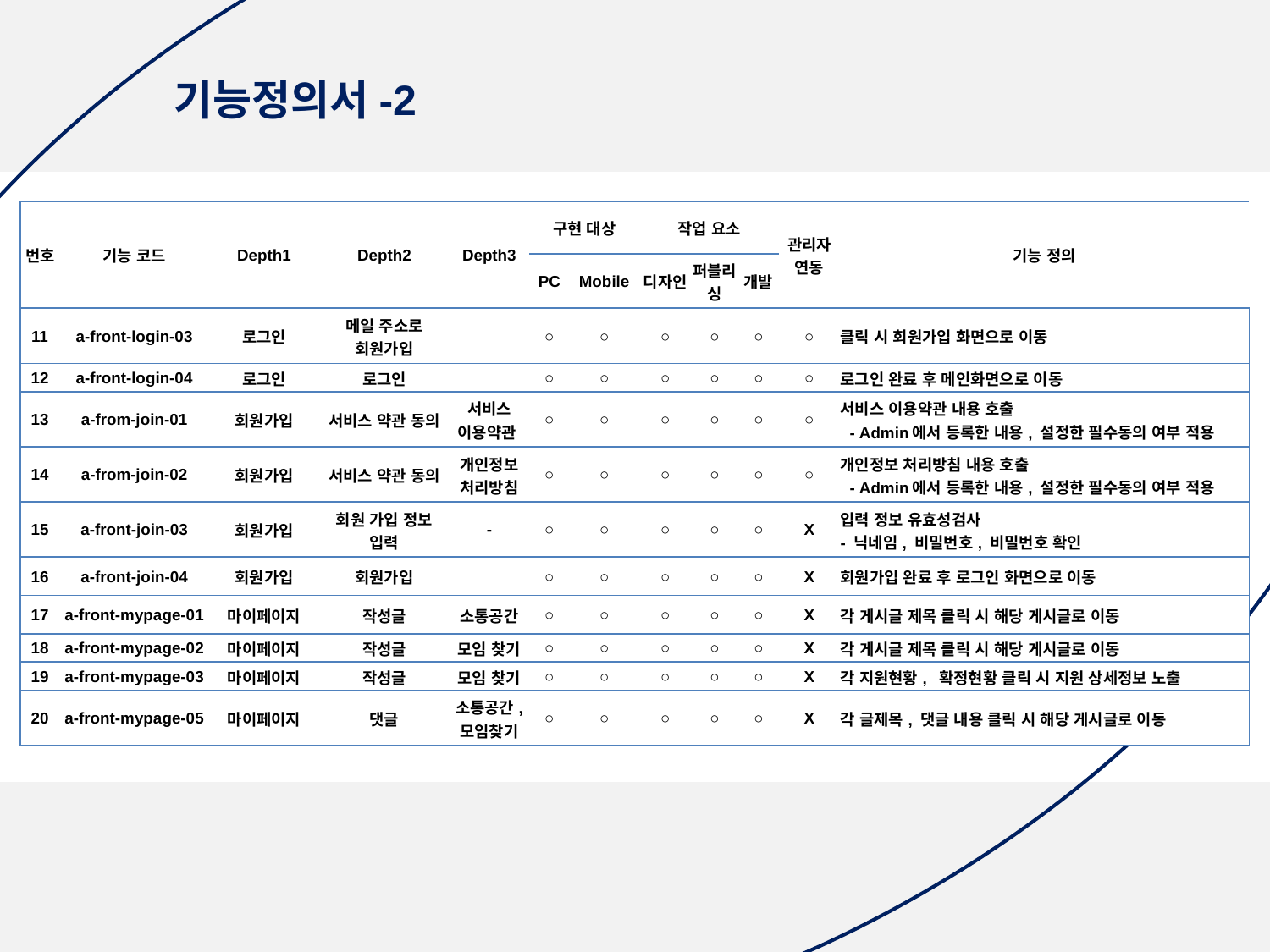

기능정의서-2
| 번호 | 기능 코드 | Depth1 | Depth2 | Depth3 | 구현 대상 |  | 작업 요소 |  |  | 관리자 연동 | 기능 정의 |
| --- | --- | --- | --- | --- | --- | --- | --- | --- | --- | --- | --- |
|  |  |  |  |  | PC | Mobile | 디자인 | 퍼블리싱 | 개발 |  |  |
| 11 | a-front-login-03 | 로그인 | 메일 주소로 회원가입 |  | ○ | ○ | ○ | ○ | ○ | ○ | 클릭 시 회원가입 화면으로 이동 |
| 12 | a-front-login-04 | 로그인 | 로그인 |  | ○ | ○ | ○ | ○ | ○ | ○ | 로그인 완료 후 메인화면으로 이동 |
| 13 | a-from-join-01 | 회원가입 | 서비스 약관 동의 | 서비스 이용약관 | ○ | ○ | ○ | ○ | ○ | ○ | 서비스 이용약관 내용 호출 - Admin에서 등록한 내용, 설정한 필수동의 여부 적용 |
| 14 | a-from-join-02 | 회원가입 | 서비스 약관 동의 | 개인정보 처리방침 | ○ | ○ | ○ | ○ | ○ | ○ | 개인정보 처리방침 내용 호출 - Admin에서 등록한 내용, 설정한 필수동의 여부 적용 |
| 15 | a-front-join-03 | 회원가입 | 회원 가입 정보 입력 | - | ○ | ○ | ○ | ○ | ○ | X | 입력 정보 유효성검사 - 닉네임, 비밀번호, 비밀번호 확인 |
| 16 | a-front-join-04 | 회원가입 | 회원가입 |  | ○ | ○ | ○ | ○ | ○ | X | 회원가입 완료 후 로그인 화면으로 이동 |
| 17 | a-front-mypage-01 | 마이페이지 | 작성글 | 소통공간 | ○ | ○ | ○ | ○ | ○ | X | 각 게시글 제목 클릭 시 해당 게시글로 이동 |
| 18 | a-front-mypage-02 | 마이페이지 | 작성글 | 모임 찾기 | ○ | ○ | ○ | ○ | ○ | X | 각 게시글 제목 클릭 시 해당 게시글로 이동 |
| 19 | a-front-mypage-03 | 마이페이지 | 작성글 | 모임 찾기 | ○ | ○ | ○ | ○ | ○ | X | 각 지원현황, 확정현황 클릭 시 지원 상세정보 노출 |
| 20 | a-front-mypage-05 | 마이페이지 | 댓글 | 소통공간, 모임찾기 | ○ | ○ | ○ | ○ | ○ | X | 각 글제목, 댓글 내용 클릭 시 해당 게시글로 이동 |